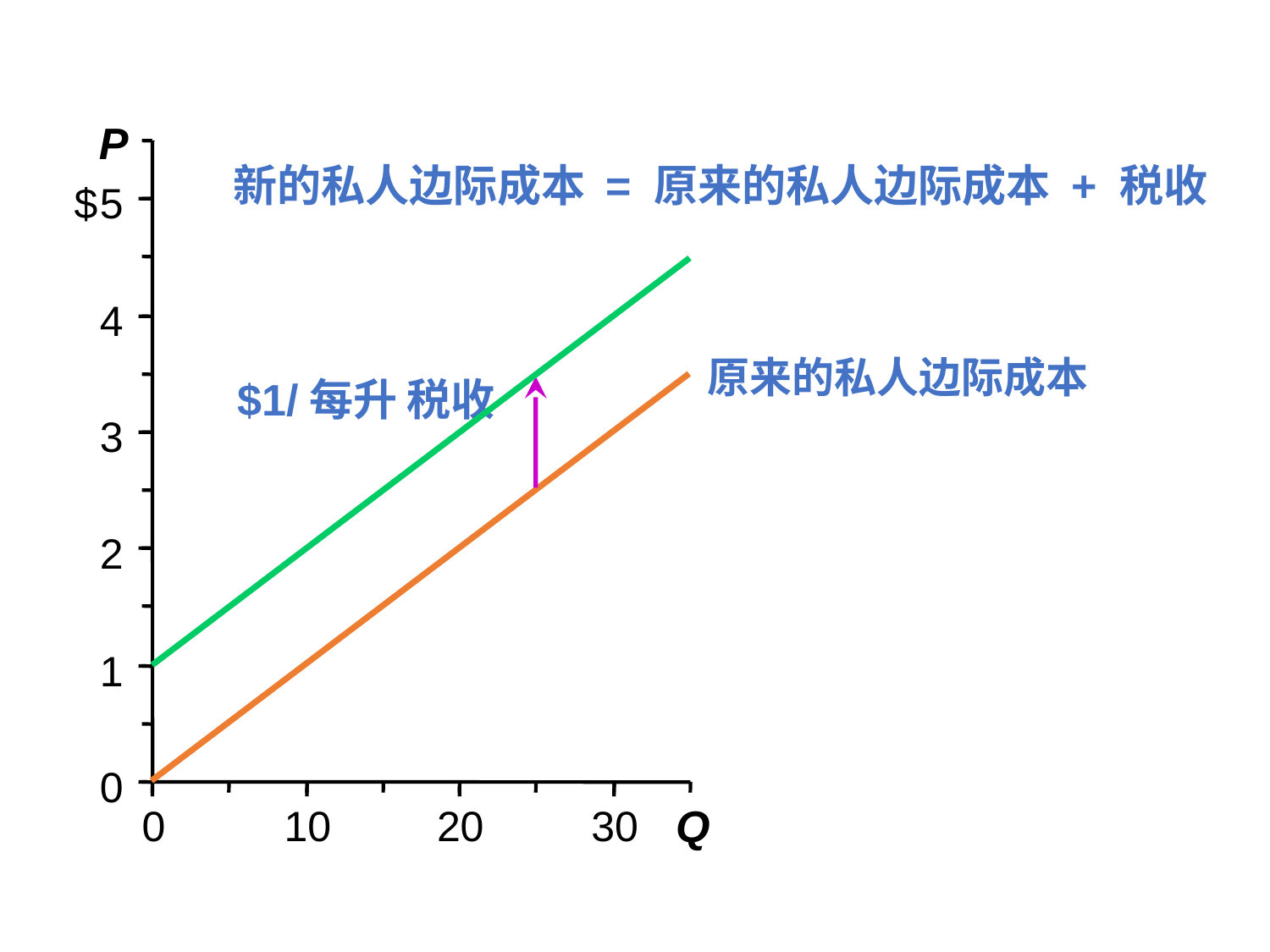

#

5

4

3

2

1

0

0
10
20
30
P
$
Q

新的私人边际成本 = 原来的私人边际成本 + 税收

原来的私人边际成本
$1/每升 税收